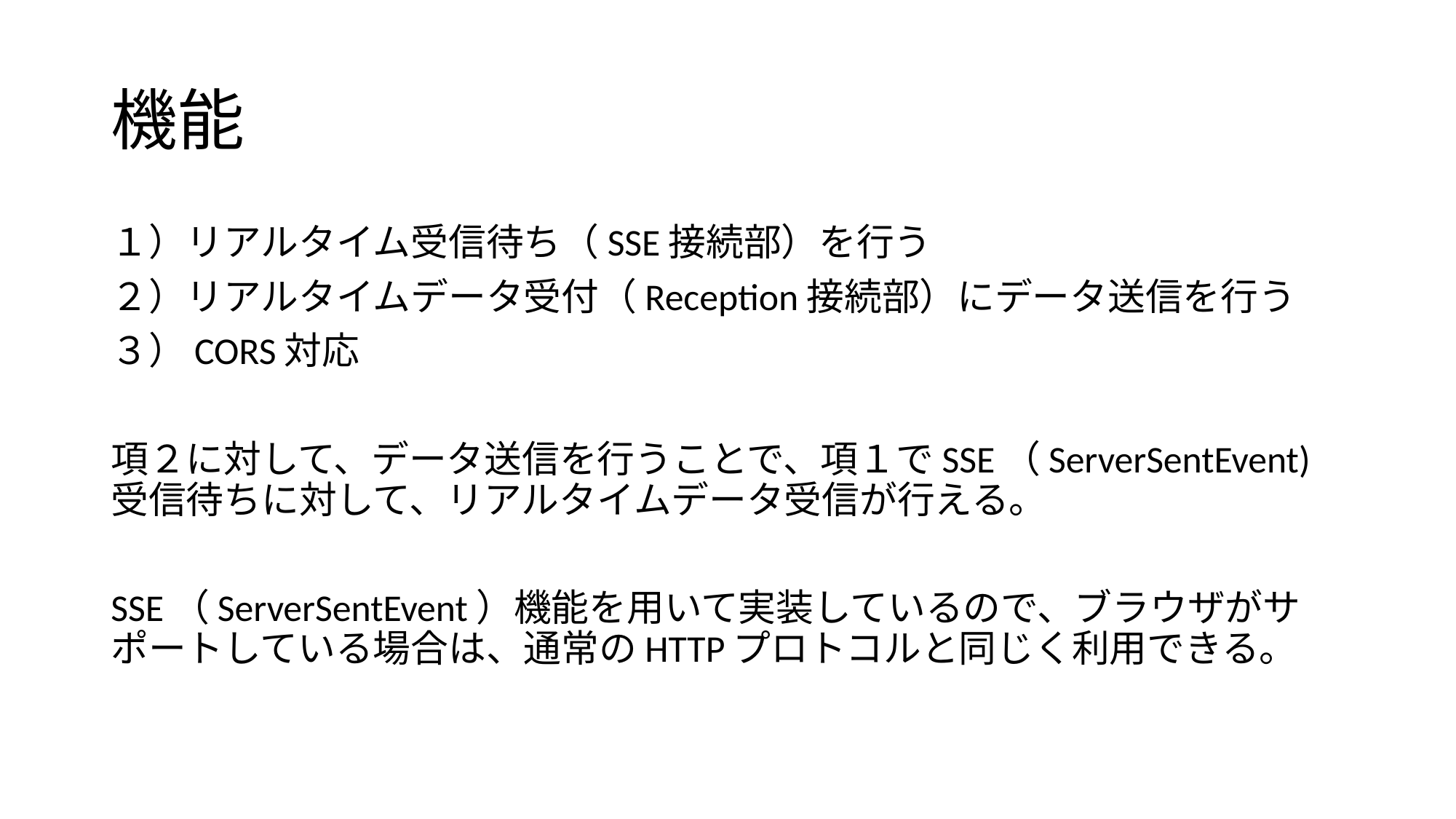

# 機能
１）リアルタイム受信待ち（SSE接続部）を行う
２）リアルタイムデータ受付（Reception接続部）にデータ送信を行う
３）CORS対応

項２に対して、データ送信を行うことで、項１でSSE（ServerSentEvent)受信待ちに対して、リアルタイムデータ受信が行える。

SSE（ServerSentEvent）機能を用いて実装しているので、ブラウザがサポートしている場合は、通常のHTTPプロトコルと同じく利用できる。